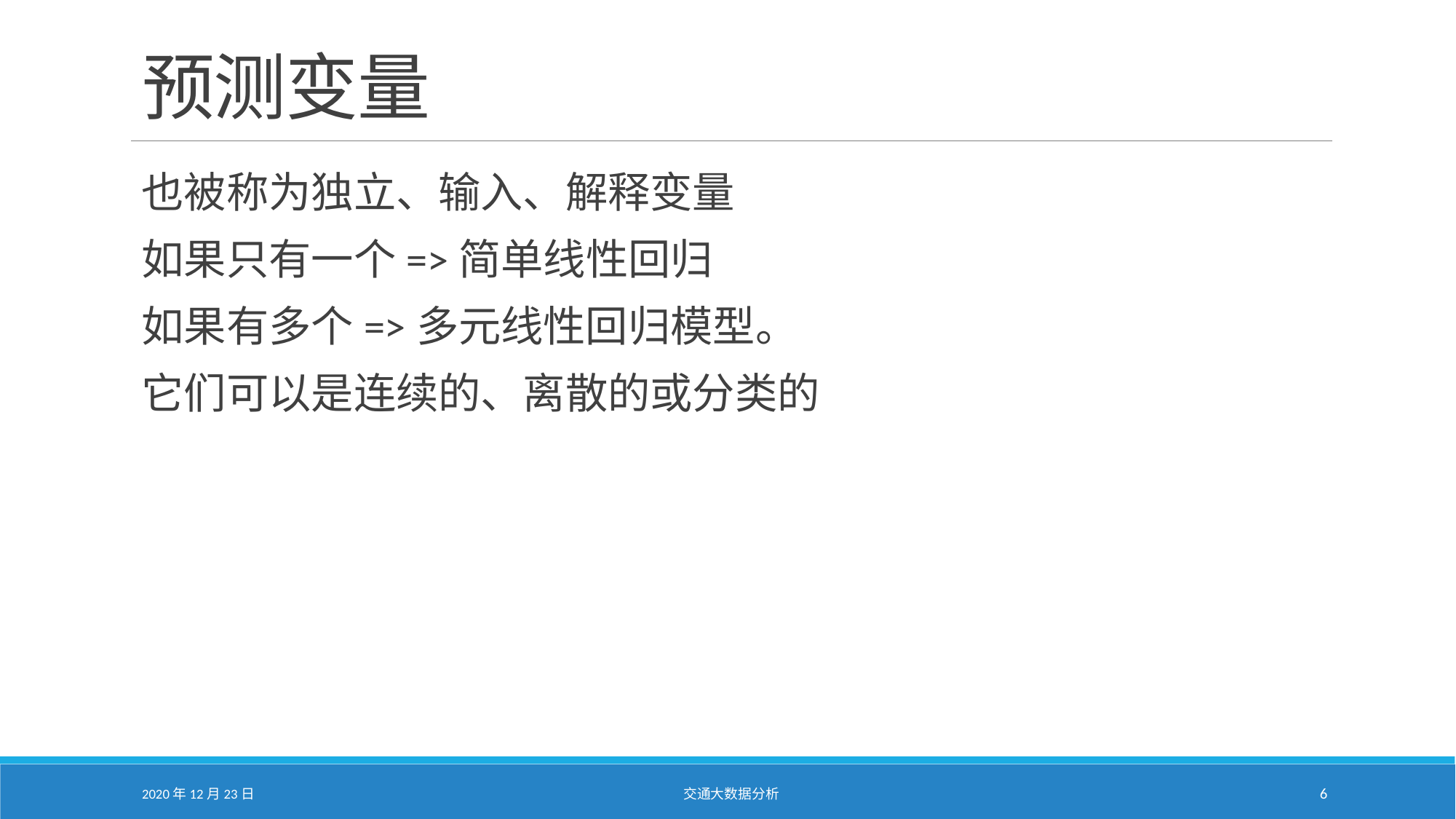

# 预测变量
也被称为独立、输入、解释变量
如果只有一个=>简单线性回归
如果有多个=>多元线性回归模型。
它们可以是连续的、离散的或分类的
2020年12月23日
交通大数据分析
6